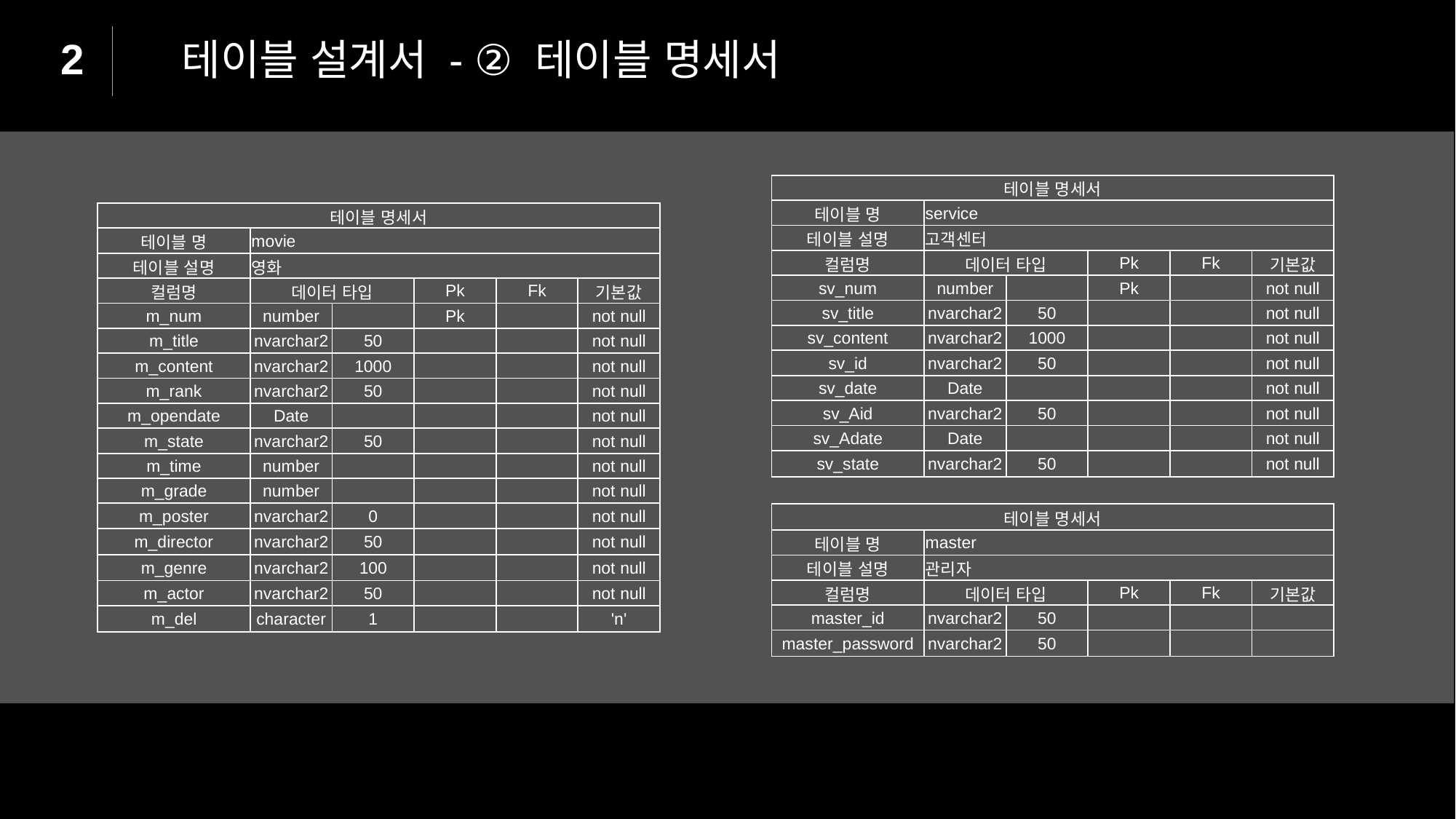

2
테이블 설계서 - ② 테이블 명세서

| 테이블 명세서 |  |  |  |  |  |
| --- | --- | --- | --- | --- | --- |
| 테이블 명 | service |  |  |  |  |
| 테이블 설명 | 고객센터 |  |  |  |  |
| 컬럼명 | 데이터 타입 |  | Pk | Fk | 기본값 |
| sv\_num | number |  | Pk |  | not null |
| sv\_title | nvarchar2 | 50 |  |  | not null |
| sv\_content | nvarchar2 | 1000 |  |  | not null |
| sv\_id | nvarchar2 | 50 |  |  | not null |
| sv\_date | Date |  |  |  | not null |
| sv\_Aid | nvarchar2 | 50 |  |  | not null |
| sv\_Adate | Date |  |  |  | not null |
| sv\_state | nvarchar2 | 50 |  |  | not null |
| 테이블 명세서 |  |  |  |  |  |
| --- | --- | --- | --- | --- | --- |
| 테이블 명 | movie |  |  |  |  |
| 테이블 설명 | 영화 |  |  |  |  |
| 컬럼명 | 데이터 타입 |  | Pk | Fk | 기본값 |
| m\_num | number |  | Pk |  | not null |
| m\_title | nvarchar2 | 50 |  |  | not null |
| m\_content | nvarchar2 | 1000 |  |  | not null |
| m\_rank | nvarchar2 | 50 |  |  | not null |
| m\_opendate | Date |  |  |  | not null |
| m\_state | nvarchar2 | 50 |  |  | not null |
| m\_time | number |  |  |  | not null |
| m\_grade | number |  |  |  | not null |
| m\_poster | nvarchar2 | 0 |  |  | not null |
| m\_director | nvarchar2 | 50 |  |  | not null |
| m\_genre | nvarchar2 | 100 |  |  | not null |
| m\_actor | nvarchar2 | 50 |  |  | not null |
| m\_del | character | 1 |  |  | 'n' |
| 테이블 명세서 |  |  |  |  |  |
| --- | --- | --- | --- | --- | --- |
| 테이블 명 | master |  |  |  |  |
| 테이블 설명 | 관리자 |  |  |  |  |
| 컬럼명 | 데이터 타입 |  | Pk | Fk | 기본값 |
| master\_id | nvarchar2 | 50 |  |  |  |
| master\_password | nvarchar2 | 50 |  |  |  |